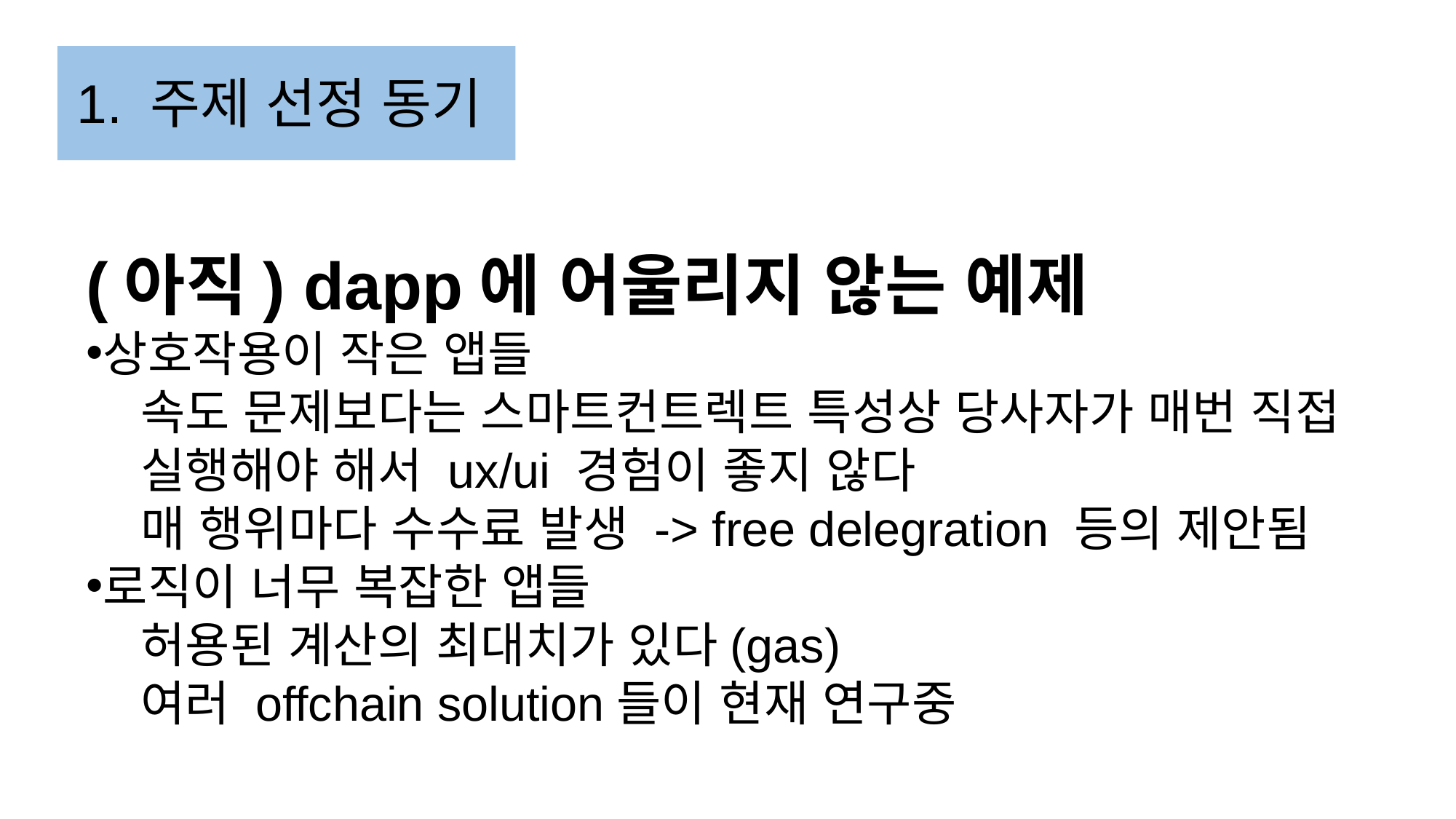

1. 주제 선정 동기
(아직) dapp에 어울리지 않는 예제
상호작용이 작은 앱들
속도 문제보다는 스마트컨트렉트 특성상 당사자가 매번 직접 실행해야 해서 ux/ui 경험이 좋지 않다
매 행위마다 수수료 발생 -> free delegration 등의 제안됨
로직이 너무 복잡한 앱들
허용된 계산의 최대치가 있다(gas)
여러 offchain solution들이 현재 연구중